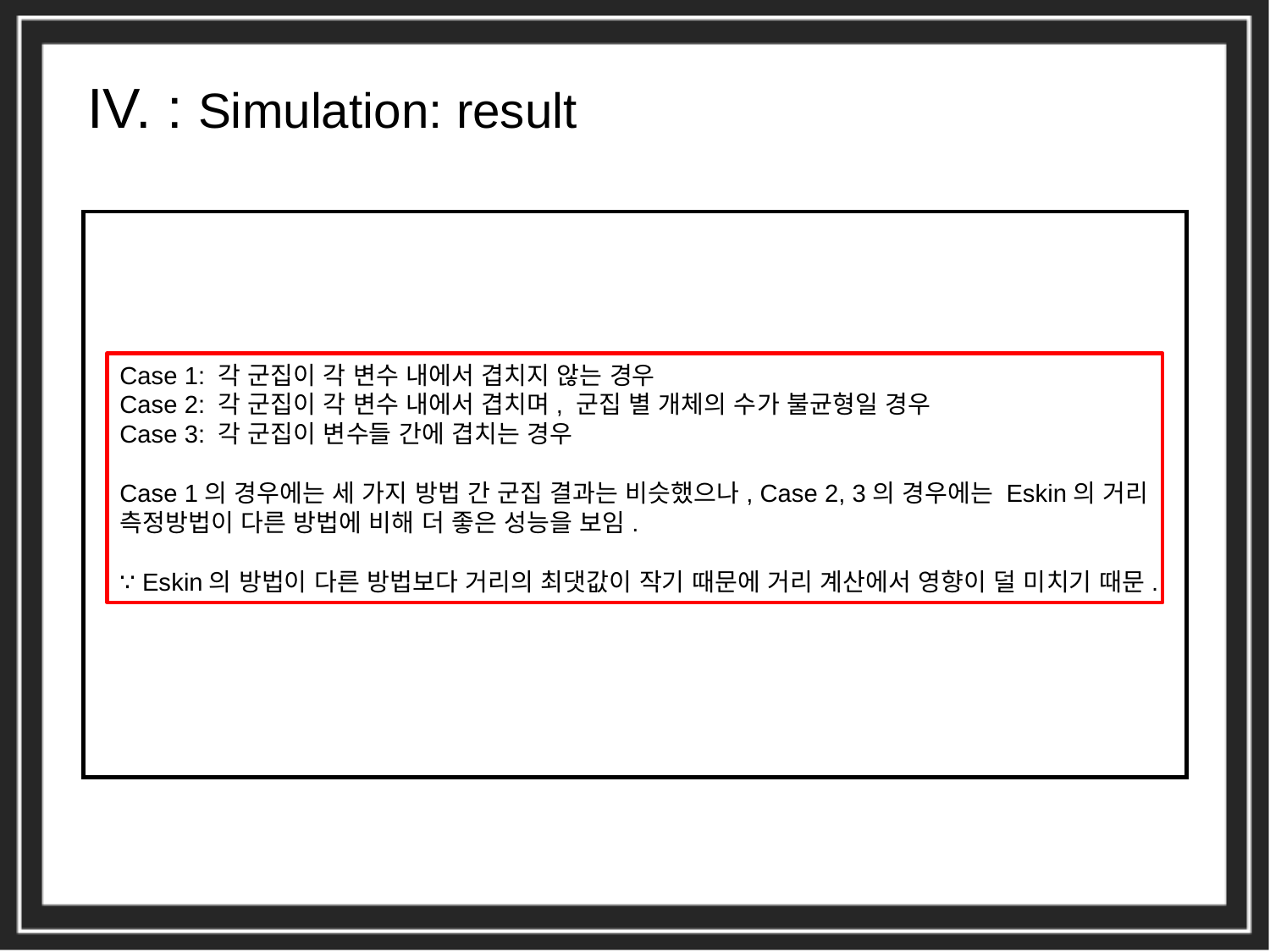

IV. : Simulation: result

Case 1: 각 군집이 각 변수 내에서 겹치지 않는 경우
Case 2: 각 군집이 각 변수 내에서 겹치며, 군집 별 개체의 수가 불균형일 경우
Case 3: 각 군집이 변수들 간에 겹치는 경우

Case 1의 경우에는 세 가지 방법 간 군집 결과는 비슷했으나, Case 2, 3의 경우에는 Eskin의 거리 측정방법이 다른 방법에 비해 더 좋은 성능을 보임.

∵ Eskin의 방법이 다른 방법보다 거리의 최댓값이 작기 때문에 거리 계산에서 영향이 덜 미치기 때문.